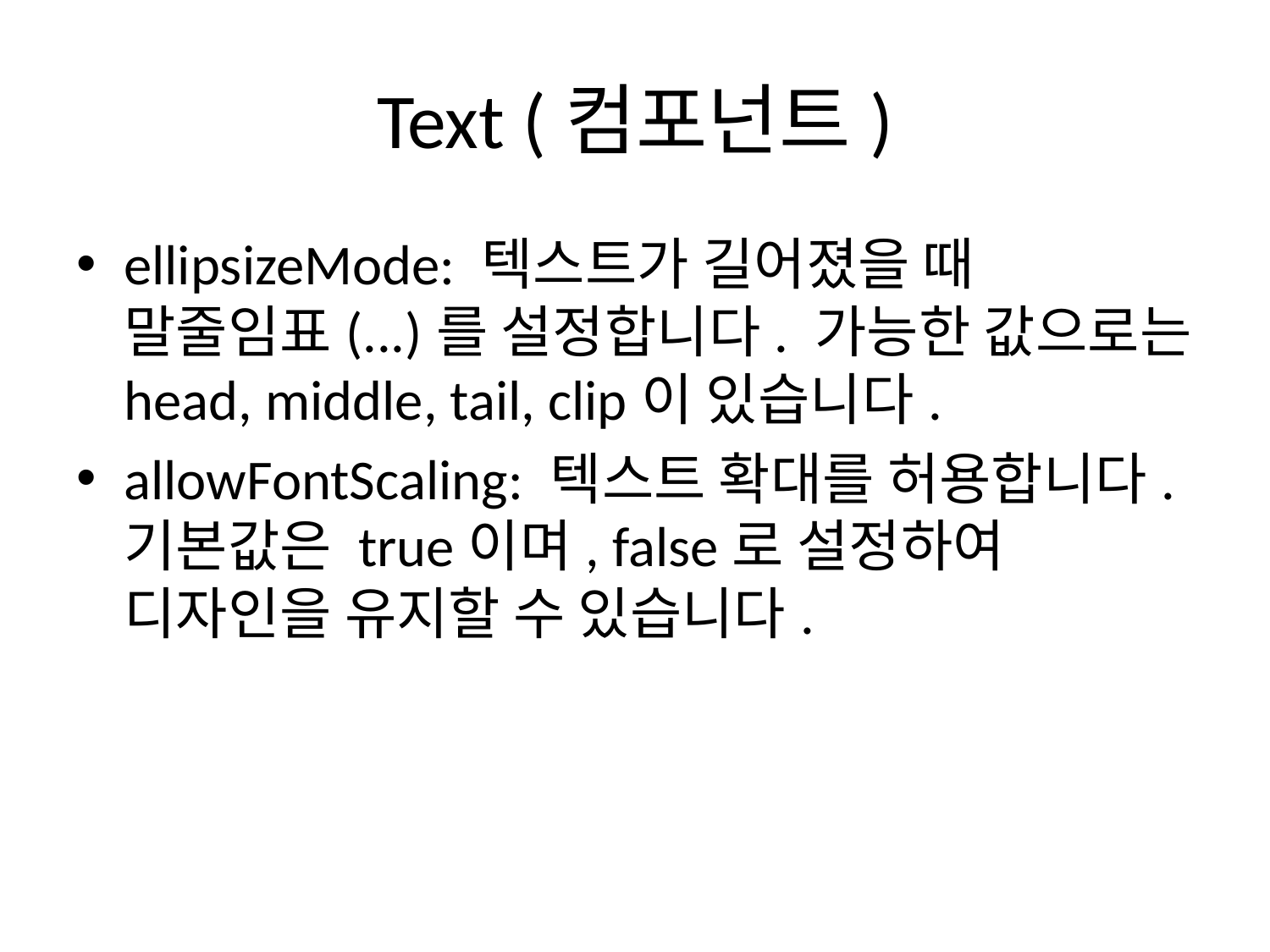

# Text (컴포넌트)
ellipsizeMode: 텍스트가 길어졌을 때 말줄임표(...)를 설정합니다. 가능한 값으로는 head, middle, tail, clip이 있습니다.
allowFontScaling: 텍스트 확대를 허용합니다. 기본값은 true이며, false로 설정하여 디자인을 유지할 수 있습니다.